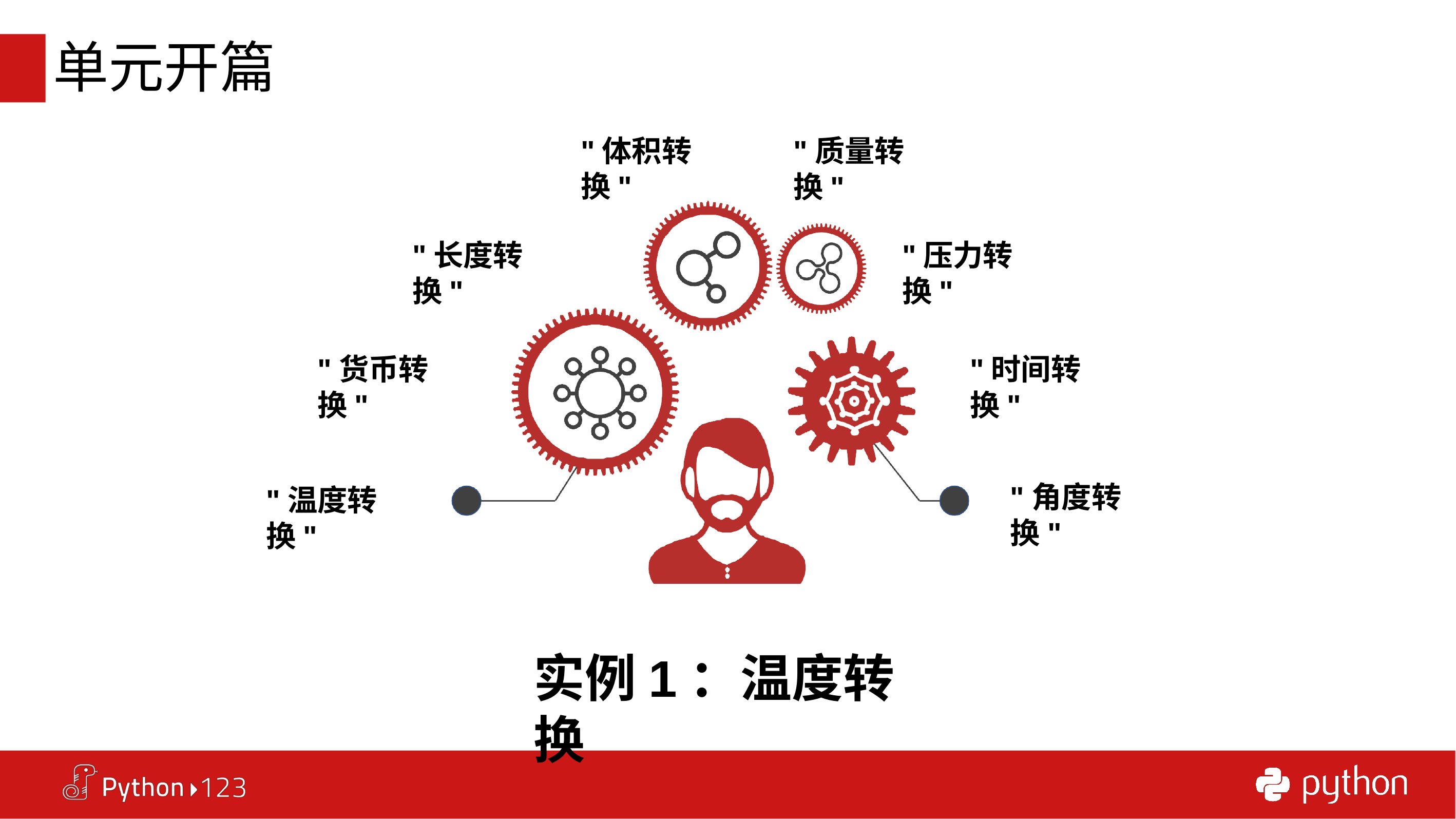

# 单元开篇
"体积转换"
"质量转换"

"长度转换"
"压力转换"
"货币转换"
"时间转换"
"角度转换"
"温度转换"
实例1：温度转换